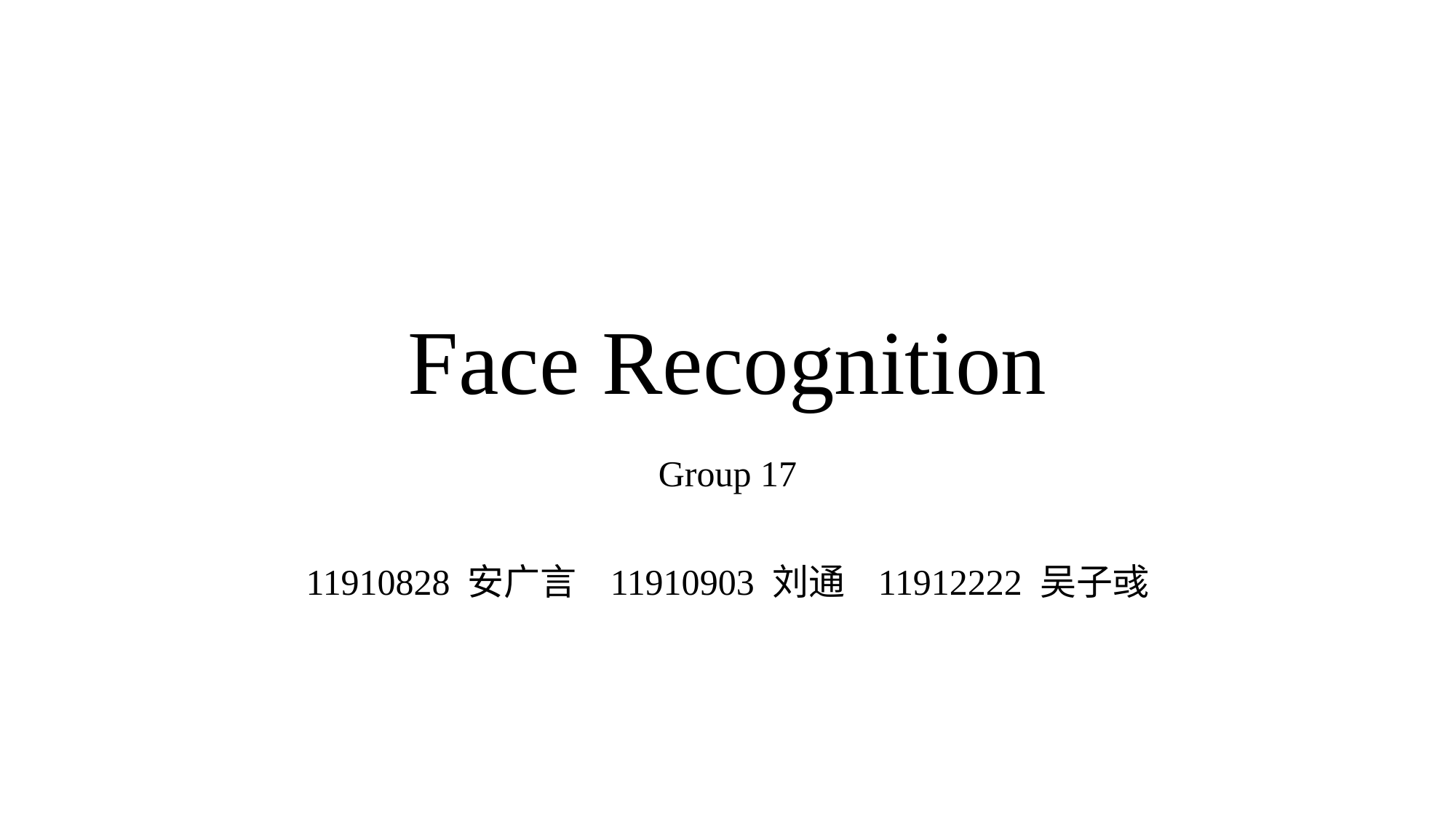

# Face Recognition
Group 17

11910828 安广言   11910903 刘通   11912222 吴子彧